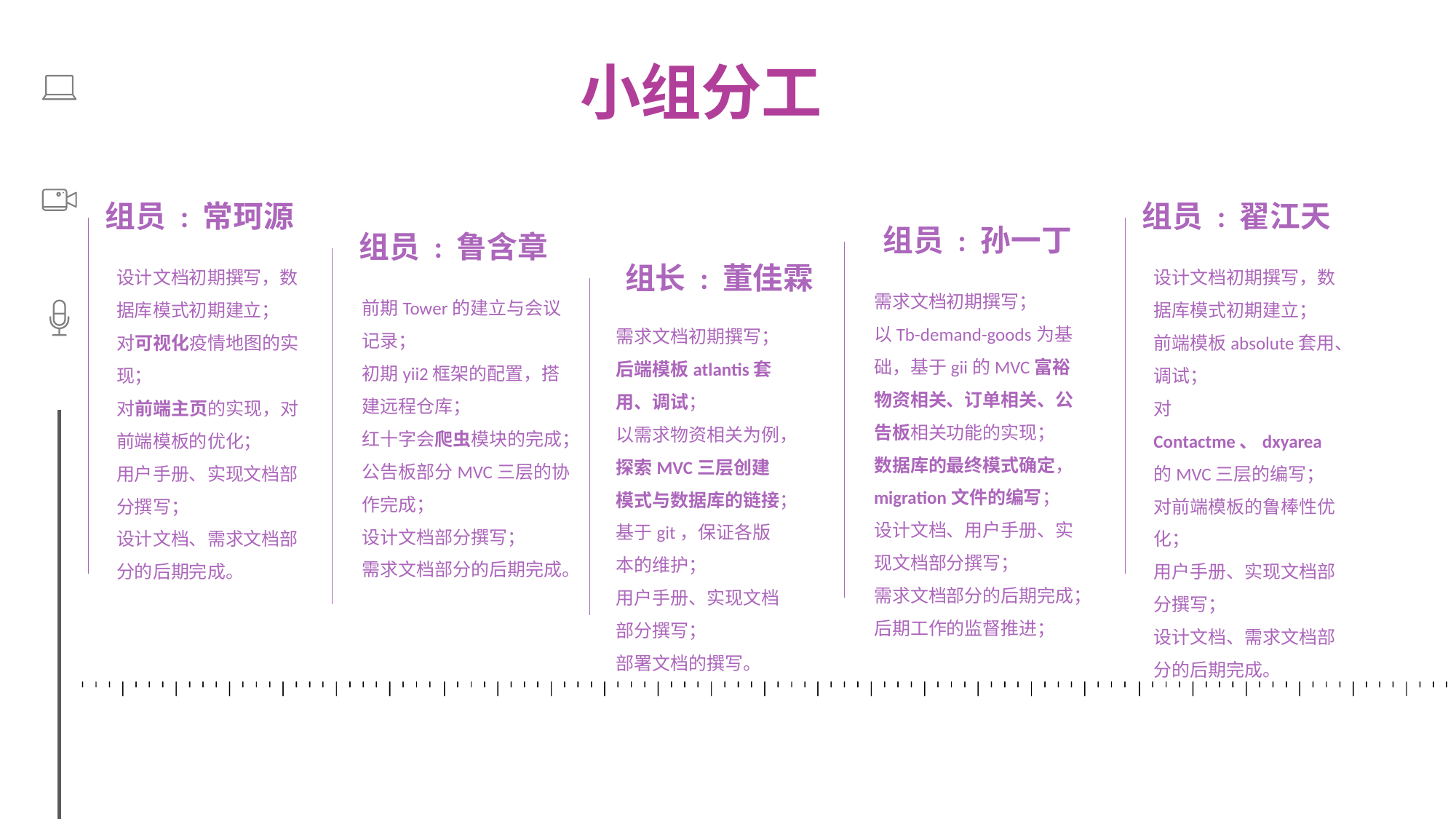

小组分工
组员 : 常珂源
设计文档初期撰写，数据库模式初期建立；
对可视化疫情地图的实现；
对前端主页的实现，对前端模板的优化；
用户手册、实现文档部分撰写；
设计文档、需求文档部分的后期完成。

组员 : 翟江天
设计文档初期撰写，数据库模式初期建立；
前端模板absolute套用、调试；
对Contactme、dxyarea的MVC三层的编写；
对前端模板的鲁棒性优化；
用户手册、实现文档部分撰写；
设计文档、需求文档部分的后期完成。

组员 : 孙一丁
需求文档初期撰写；
以Tb-demand-goods为基础，基于gii的MVC富裕物资相关、订单相关、公告板相关功能的实现；
数据库的最终模式确定，migration文件的编写；
设计文档、用户手册、实现文档部分撰写；
需求文档部分的后期完成；后期工作的监督推进；

组员 : 鲁含章
前期Tower的建立与会议记录；
初期yii2框架的配置，搭建远程仓库；
红十字会爬虫模块的完成；
公告板部分MVC三层的协作完成；
设计文档部分撰写；
需求文档部分的后期完成。
组长 : 董佳霖
需求文档初期撰写；
后端模板atlantis套用、调试；
以需求物资相关为例，探索MVC三层创建模式与数据库的链接；
基于git，保证各版本的维护；
用户手册、实现文档部分撰写；
部署文档的撰写。